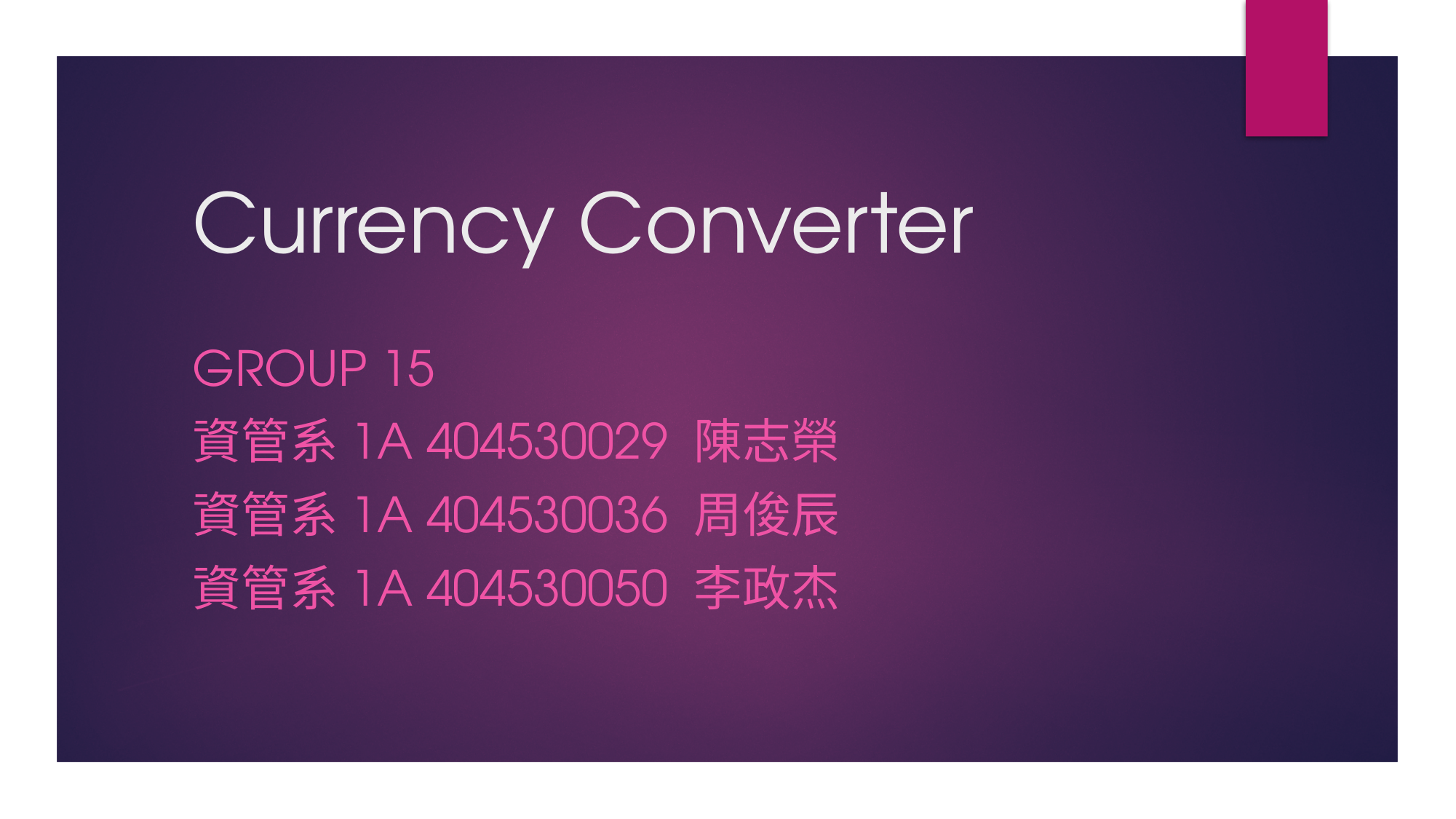

# Currency Converter
Group 15
資管系1A 404530029 陳志榮
資管系1A 404530036 周俊辰
資管系1A 404530050 李政杰